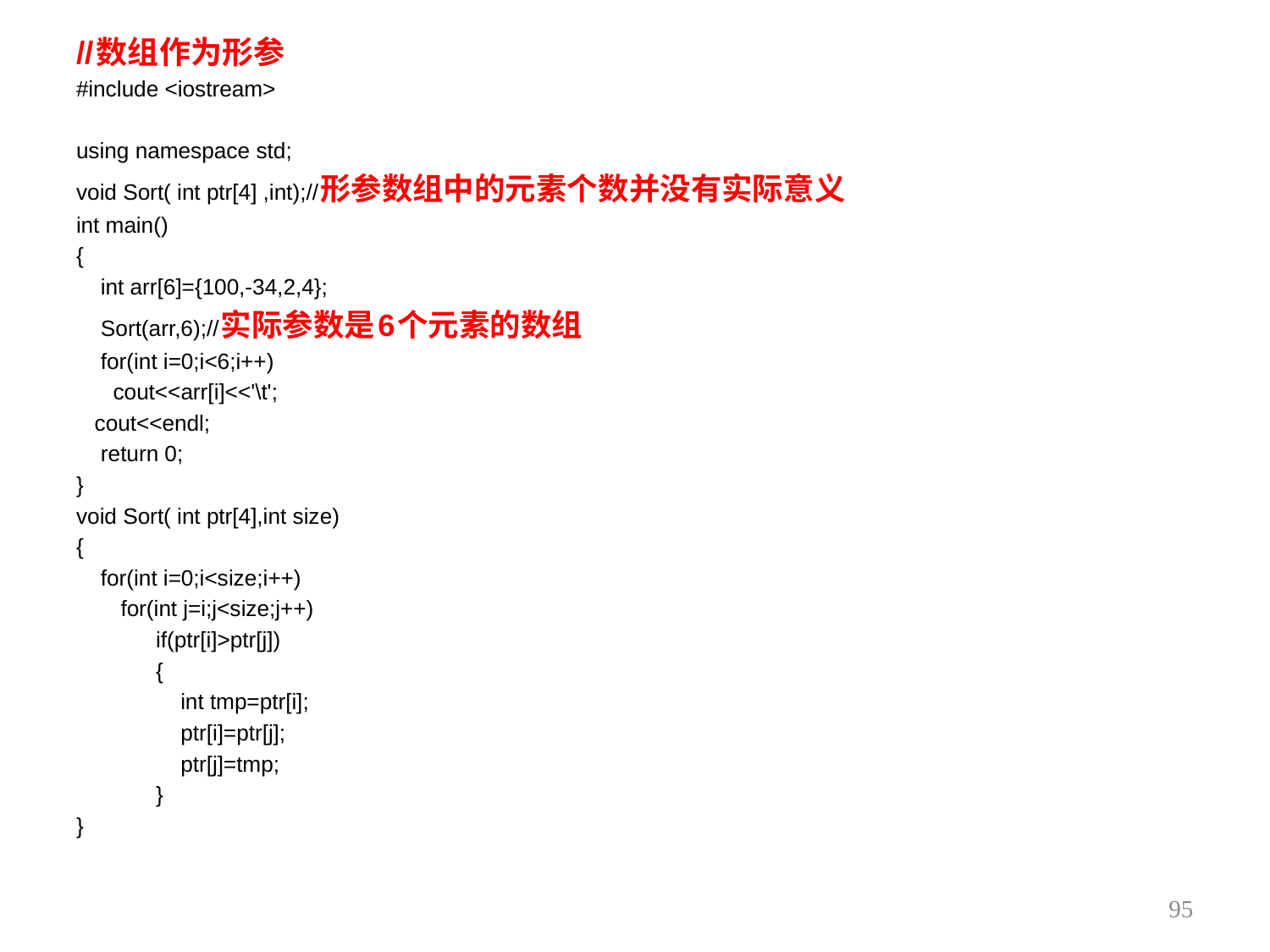

//数组作为形参
#include <iostream>

using namespace std;
void Sort( int ptr[4] ,int);//形参数组中的元素个数并没有实际意义
int main()
{
    int arr[6]={100,-34,2,4};
    Sort(arr,6);//实际参数是6个元素的数组
    for(int i=0;i<6;i++)
      cout<<arr[i]<<'\t';
   cout<<endl;
    return 0;
}
void Sort( int ptr[4],int size)
{
    for(int i=0;i<size;i++)
	for(int j=i;j<size;j++)
             if(ptr[i]>ptr[j])
             {
                 int tmp=ptr[i];
                 ptr[i]=ptr[j];
                 ptr[j]=tmp;
             }
}

95